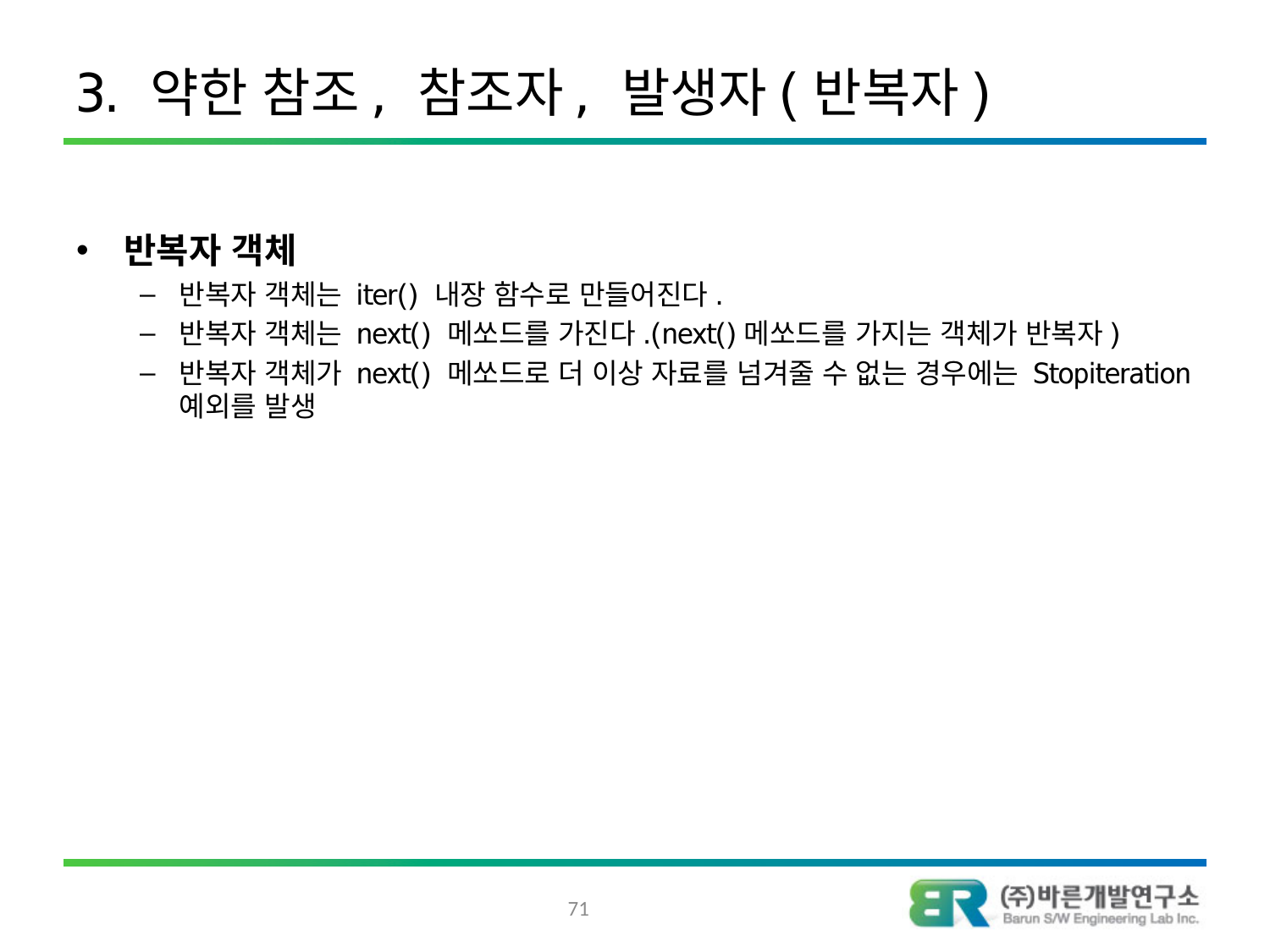

# 3. 약한 참조, 참조자, 발생자(반복자)

반복자 객체
반복자 객체는 iter() 내장 함수로 만들어진다.
반복자 객체는 next() 메쏘드를 가진다.(next()메쏘드를 가지는 객체가 반복자)
반복자 객체가 next() 메쏘드로 더 이상 자료를 넘겨줄 수 없는 경우에는 Stopiteration 예외를 발생

71